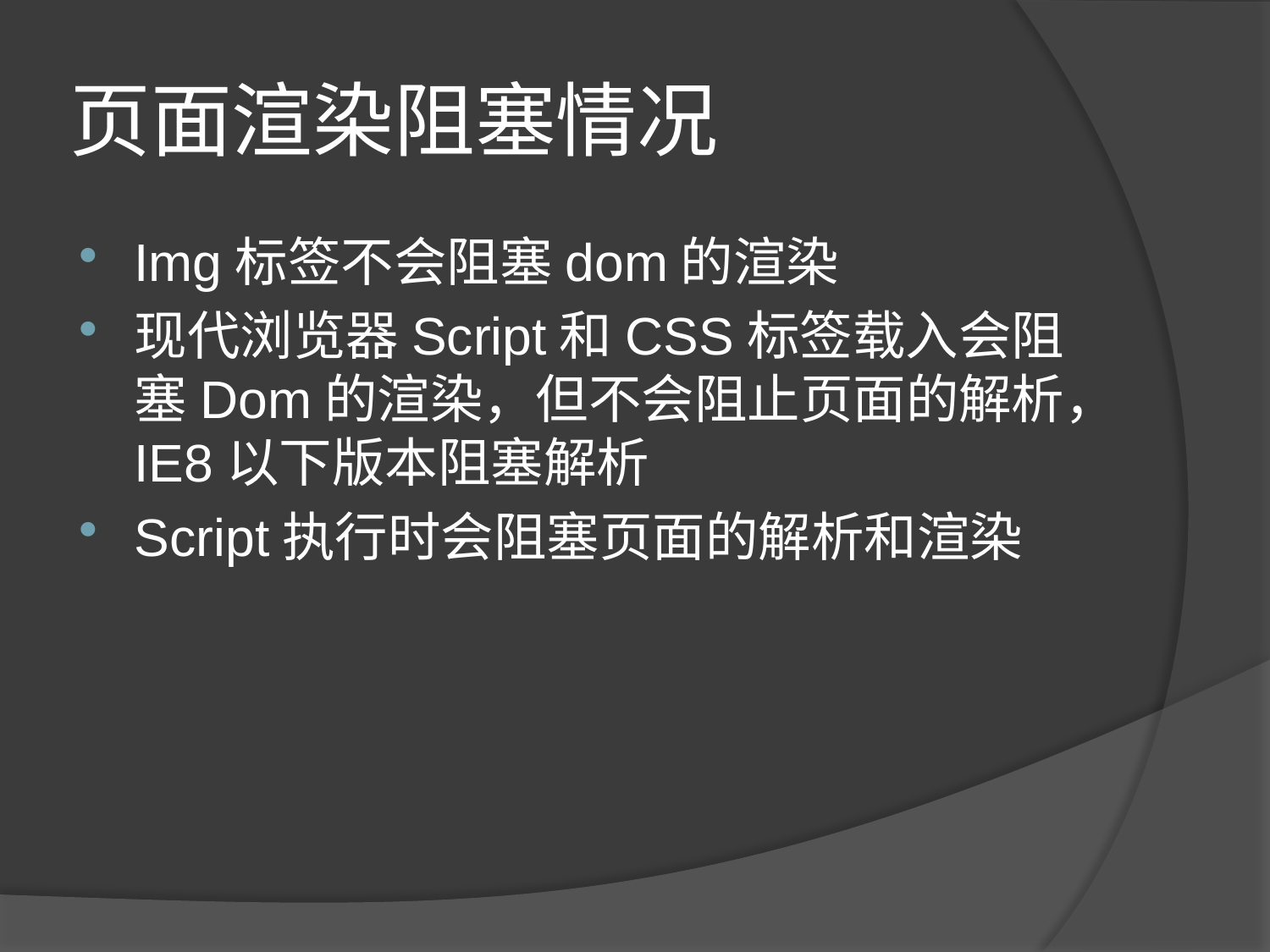

# 页面渲染阻塞情况
Img标签不会阻塞dom的渲染
现代浏览器Script和CSS标签载入会阻塞Dom的渲染，但不会阻止页面的解析，IE8以下版本阻塞解析
Script执行时会阻塞页面的解析和渲染